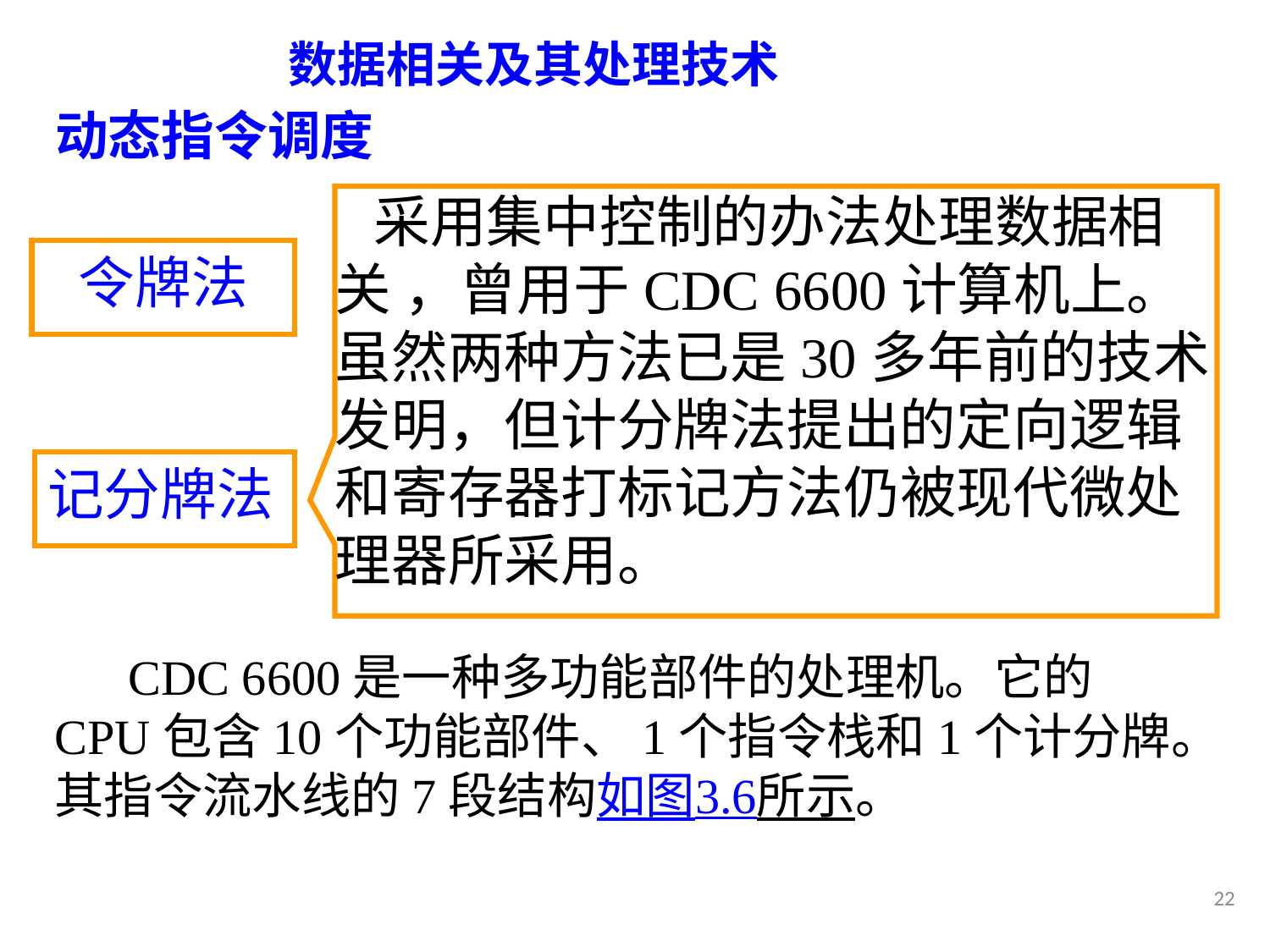

# 数据相关及其处理技术
动态指令调度
  采用集中控制的办法处理数据相关 ，曾用于CDC 6600计算机上。虽然两种方法已是30多年前的技术发明，但计分牌法提出的定向逻辑和寄存器打标记方法仍被现代微处理器所采用。
令牌法
记分牌法
      CDC 6600是一种多功能部件的处理机。它的CPU包含10个功能部件、1个指令栈和1个计分牌。其指令流水线的7段结构如图3.6所示。
22